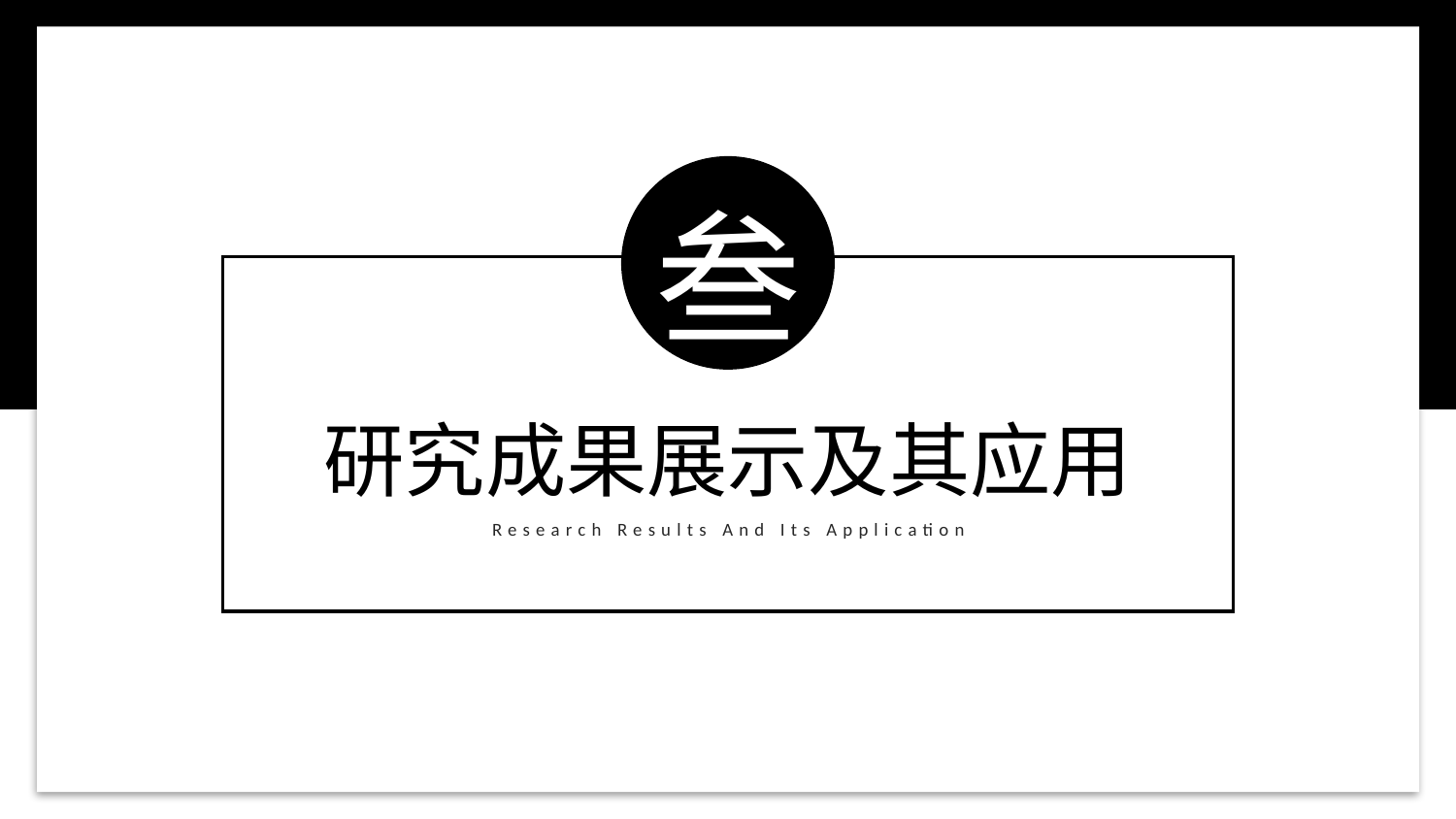

叁

研究成果展示及其应用
Research Results And Its Application